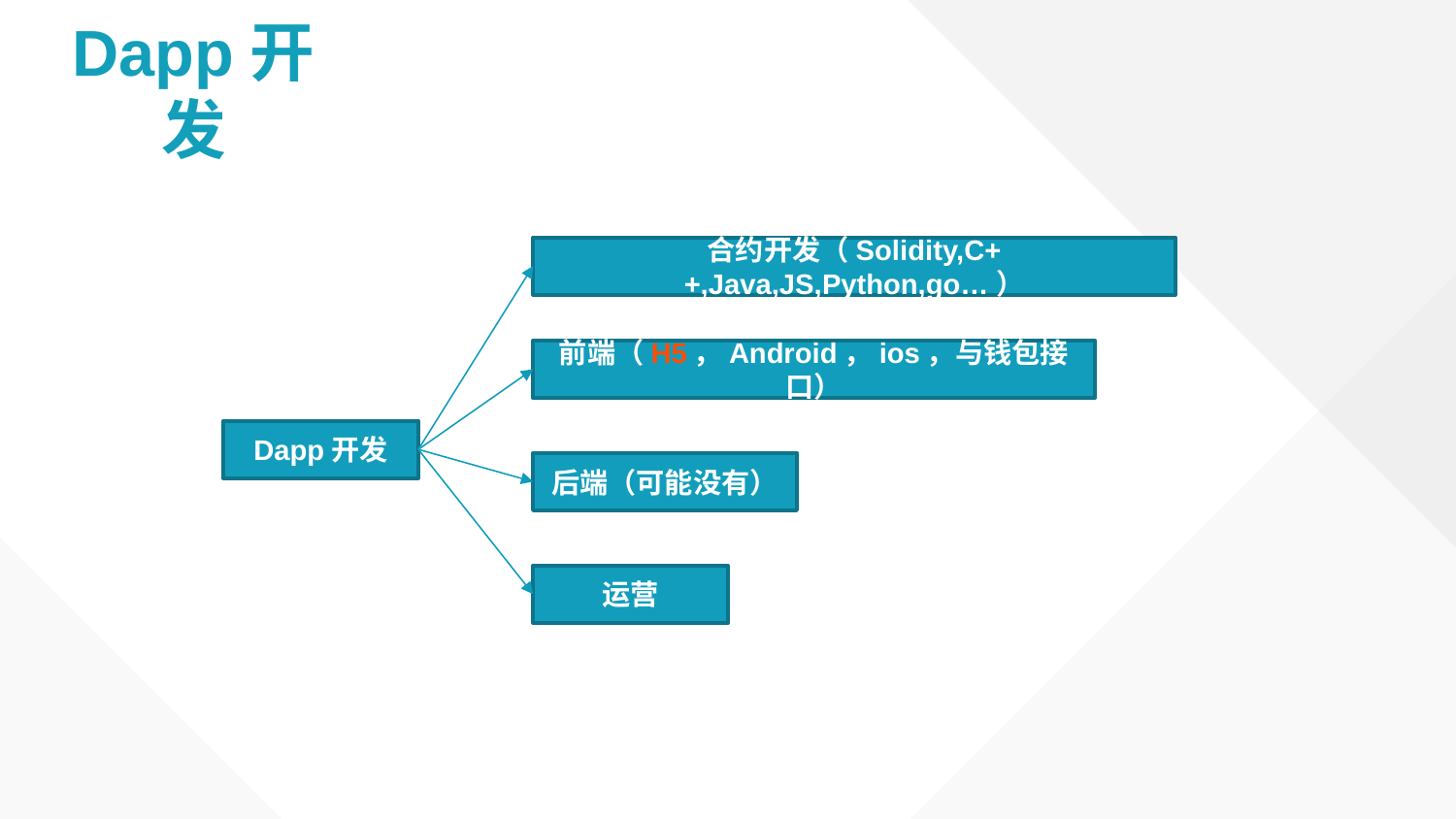

# Dapp开发
合约开发（Solidity,C++,Java,JS,Python,go…）
前端（H5，Android，ios，与钱包接口）
Dapp开发
后端（可能没有）
运营